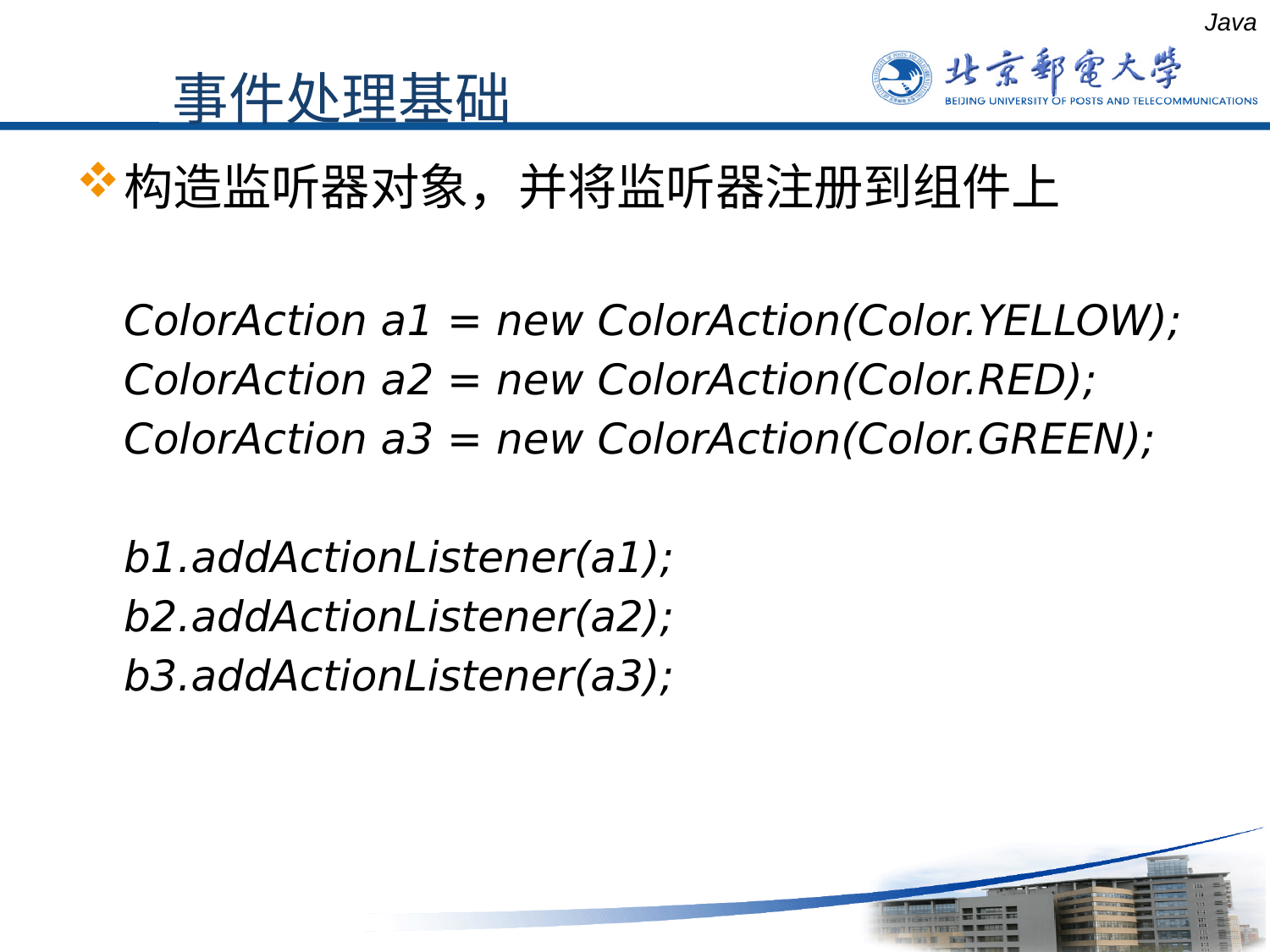

Java
事件处理基础
构造监听器对象，并将监听器注册到组件上

	ColorAction a1 = new ColorAction(Color.YELLOW);
	ColorAction a2 = new ColorAction(Color.RED);
	ColorAction a3 = new ColorAction(Color.GREEN);

	b1.addActionListener(a1);
	b2.addActionListener(a2);
	b3.addActionListener(a3);